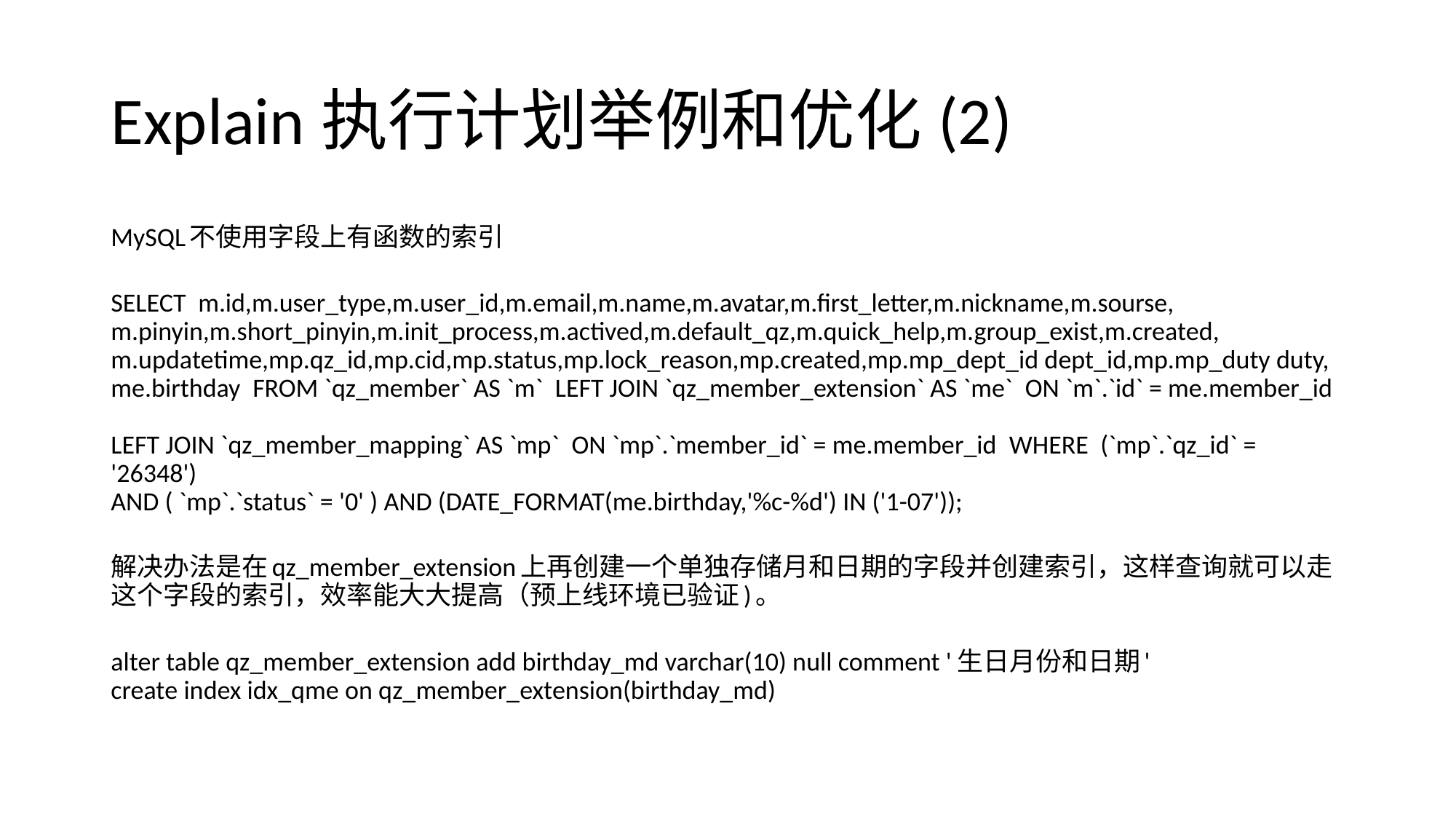

# Explain执行计划举例和优化(2)
MySQL不使用字段上有函数的索引
SELECT  m.id,m.user_type,m.user_id,m.email,m.name,m.avatar,m.first_letter,m.nickname,m.sourse,
m.pinyin,m.short_pinyin,m.init_process,m.actived,m.default_qz,m.quick_help,m.group_exist,m.created,
m.updatetime,mp.qz_id,mp.cid,mp.status,mp.lock_reason,mp.created,mp.mp_dept_id dept_id,mp.mp_duty duty,
me.birthday  FROM `qz_member` AS `m`  LEFT JOIN `qz_member_extension` AS `me`  ON `m`.`id` = me.member_id 
LEFT JOIN `qz_member_mapping` AS `mp`  ON `mp`.`member_id` = me.member_id  WHERE  (`mp`.`qz_id` = '26348') 
AND ( `mp`.`status` = '0' ) AND (DATE_FORMAT(me.birthday,'%c-%d') IN ('1-07'));
解决办法是在qz_member_extension上再创建一个单独存储月和日期的字段并创建索引，这样查询就可以走这个字段的索引，效率能大大提高（预上线环境已验证)。
alter table qz_member_extension add birthday_md varchar(10) null comment '生日月份和日期'
create index idx_qme on qz_member_extension(birthday_md)